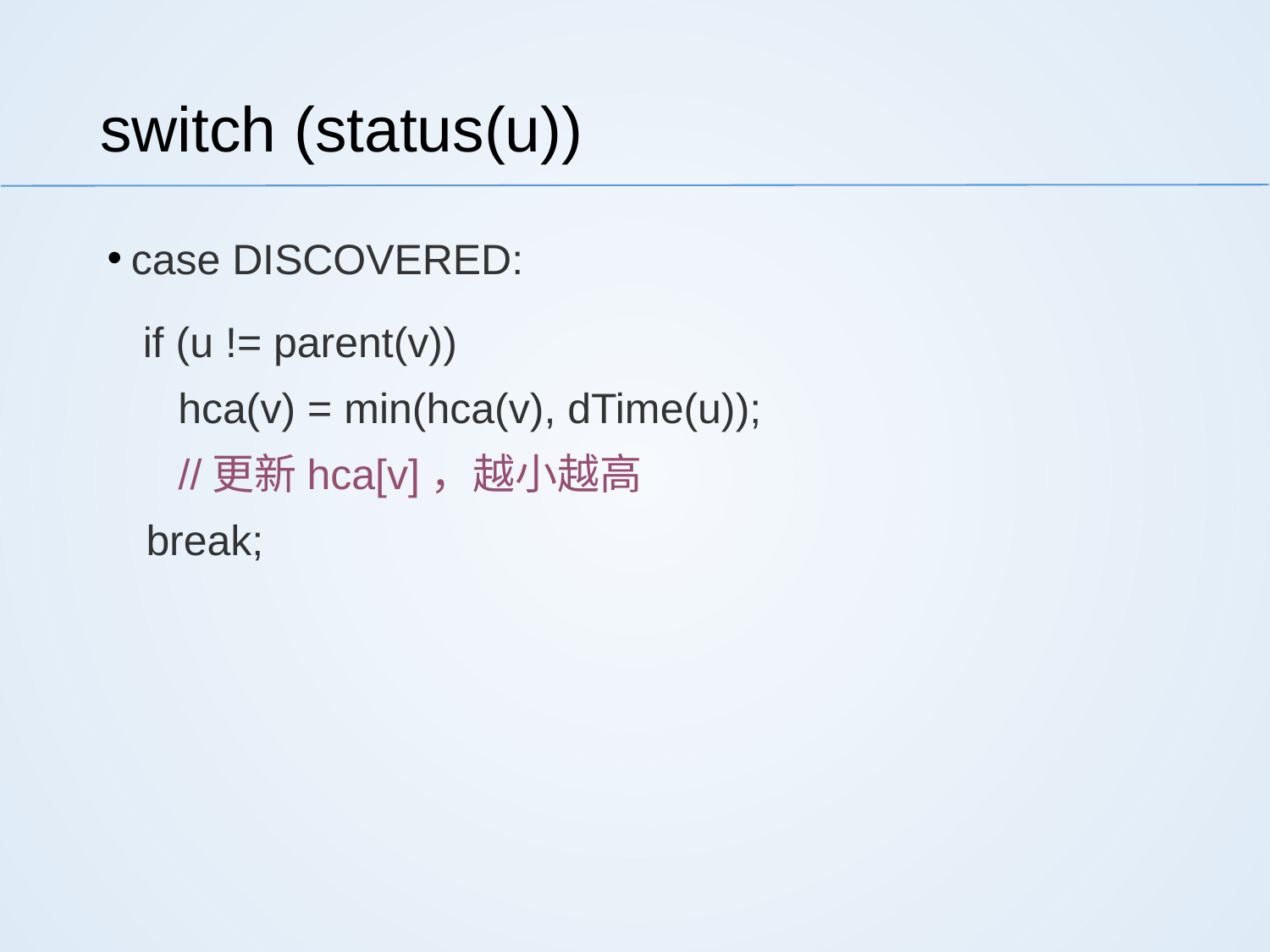

# switch (status(u))
case DISCOVERED:
   if (u != parent(v))
      hca(v) = min(hca(v), dTime(u));
      //更新hca[v]，越小越高
   break;